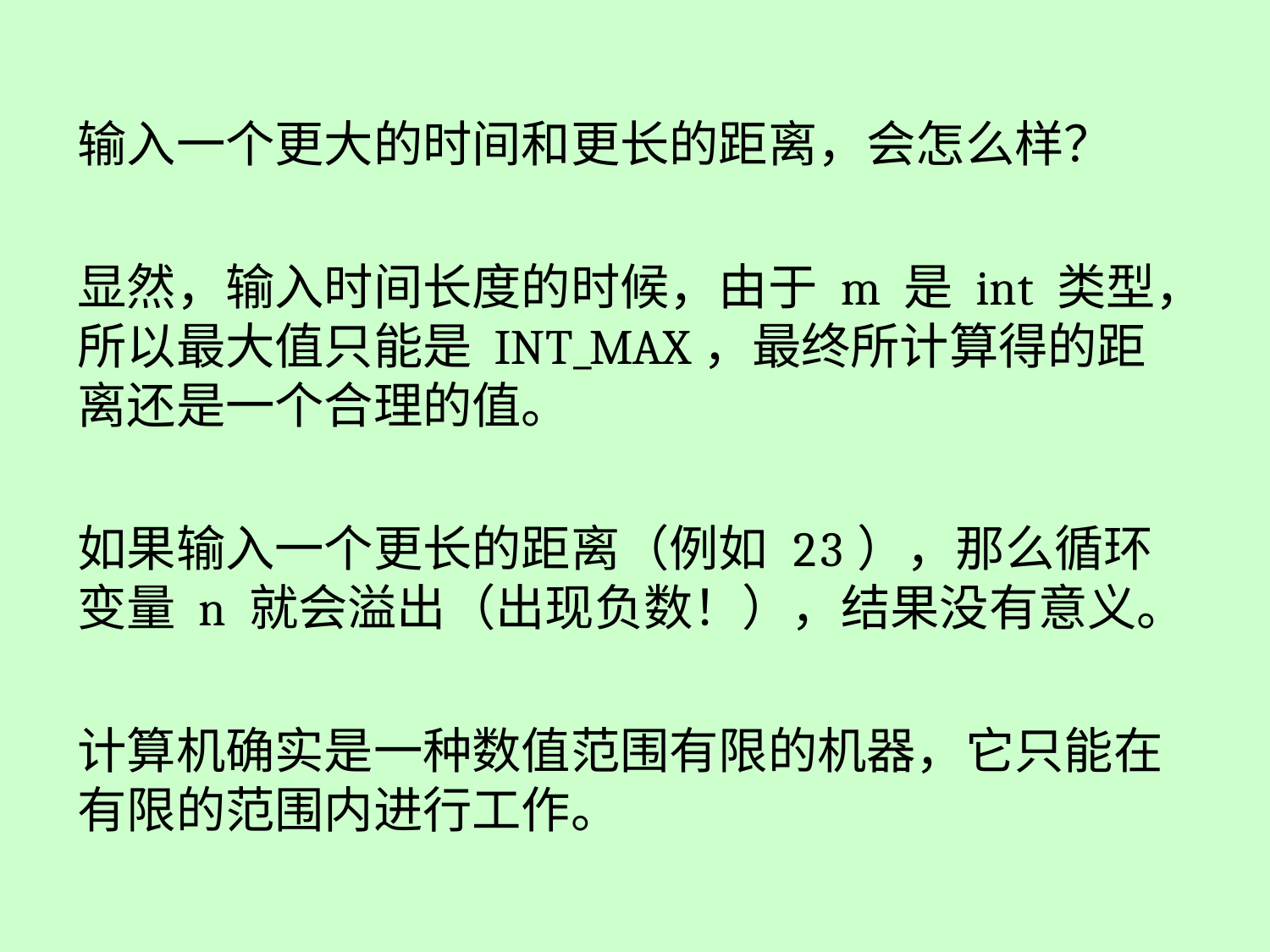

输入一个更大的时间和更长的距离，会怎么样？

显然，输入时间长度的时候，由于 m 是 int 类型，所以最大值只能是 INT_MAX，最终所计算得的距离还是一个合理的值。

如果输入一个更长的距离（例如 23），那么循环变量 n 就会溢出（出现负数！），结果没有意义。

计算机确实是一种数值范围有限的机器，它只能在有限的范围内进行工作。
24